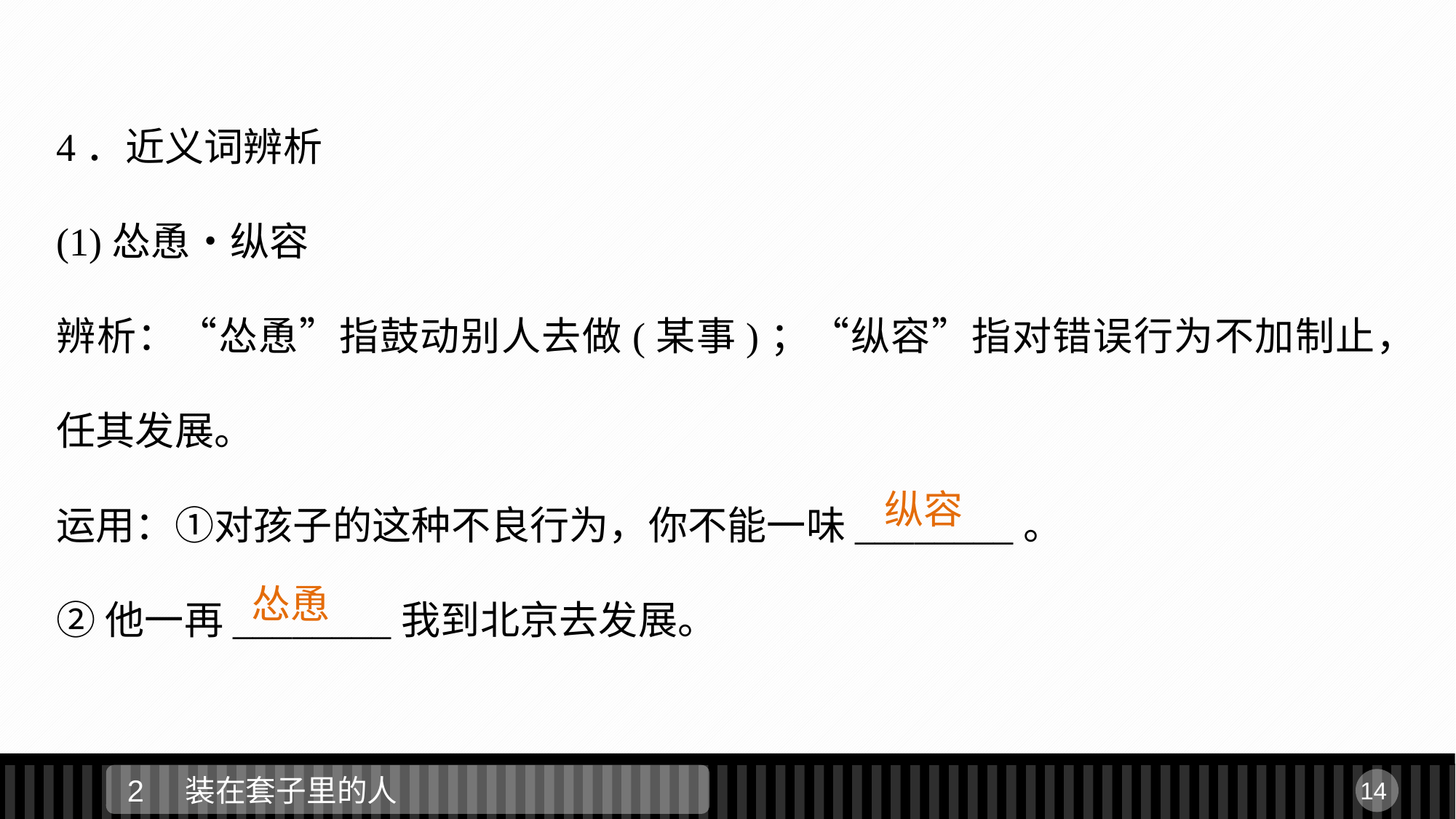

4．近义词辨析
(1)怂恿•纵容
辨析：“怂恿”指鼓动别人去做(某事)；“纵容”指对错误行为不加制止，任其发展。
运用：①对孩子的这种不良行为，你不能一味________。
②他一再________我到北京去发展。
纵容
怂恿